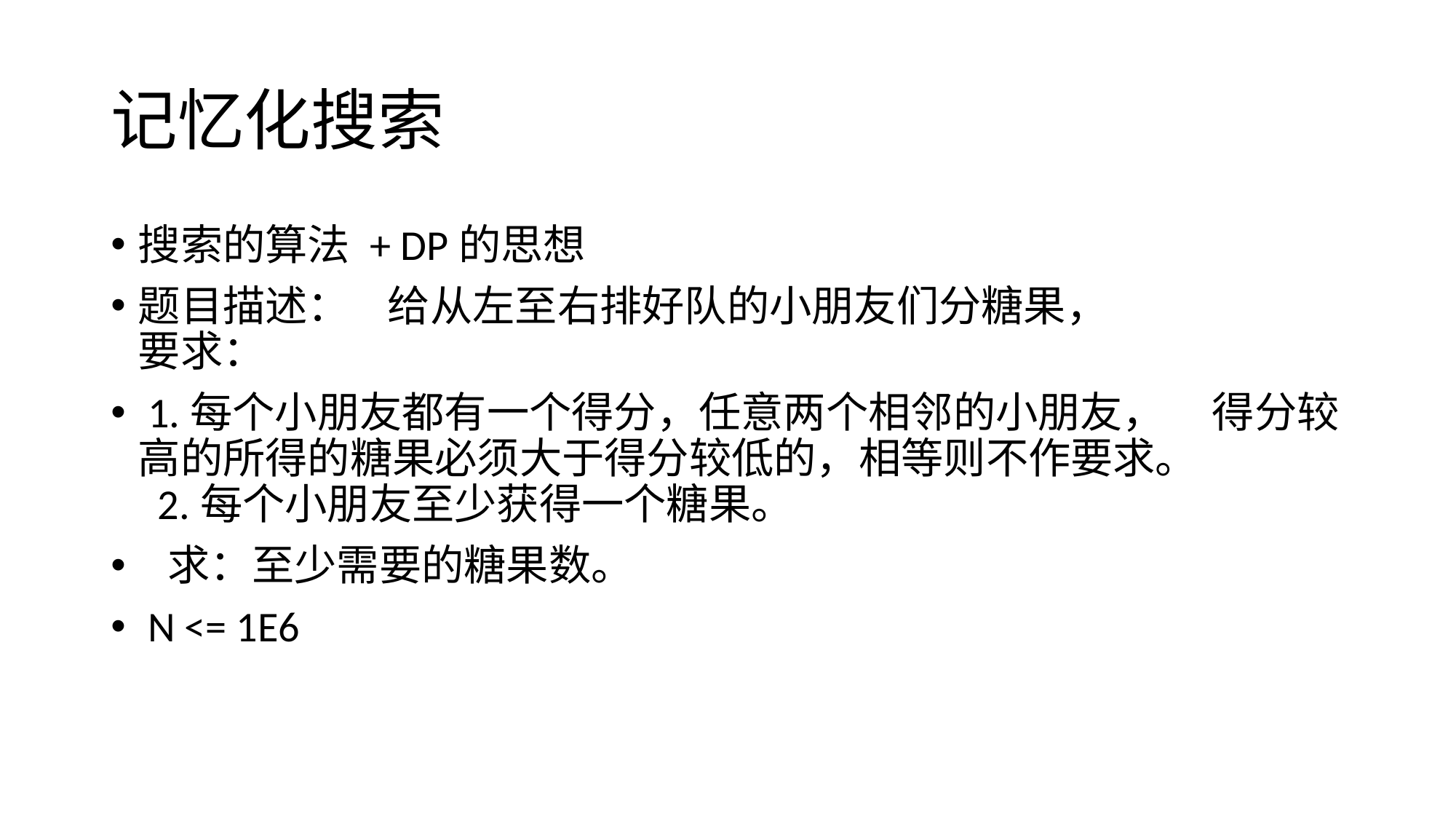

# 记忆化搜索
搜索的算法 + DP的思想
题目描述：    给从左至右排好队的小朋友们分糖果，
要求：
 1.每个小朋友都有一个得分，任意两个相邻的小朋友，     得分较高的所得的糖果必须大于得分较低的，相等则不作要求。
 2.每个小朋友至少获得一个糖果。
  求：至少需要的糖果数。
 N <= 1E6